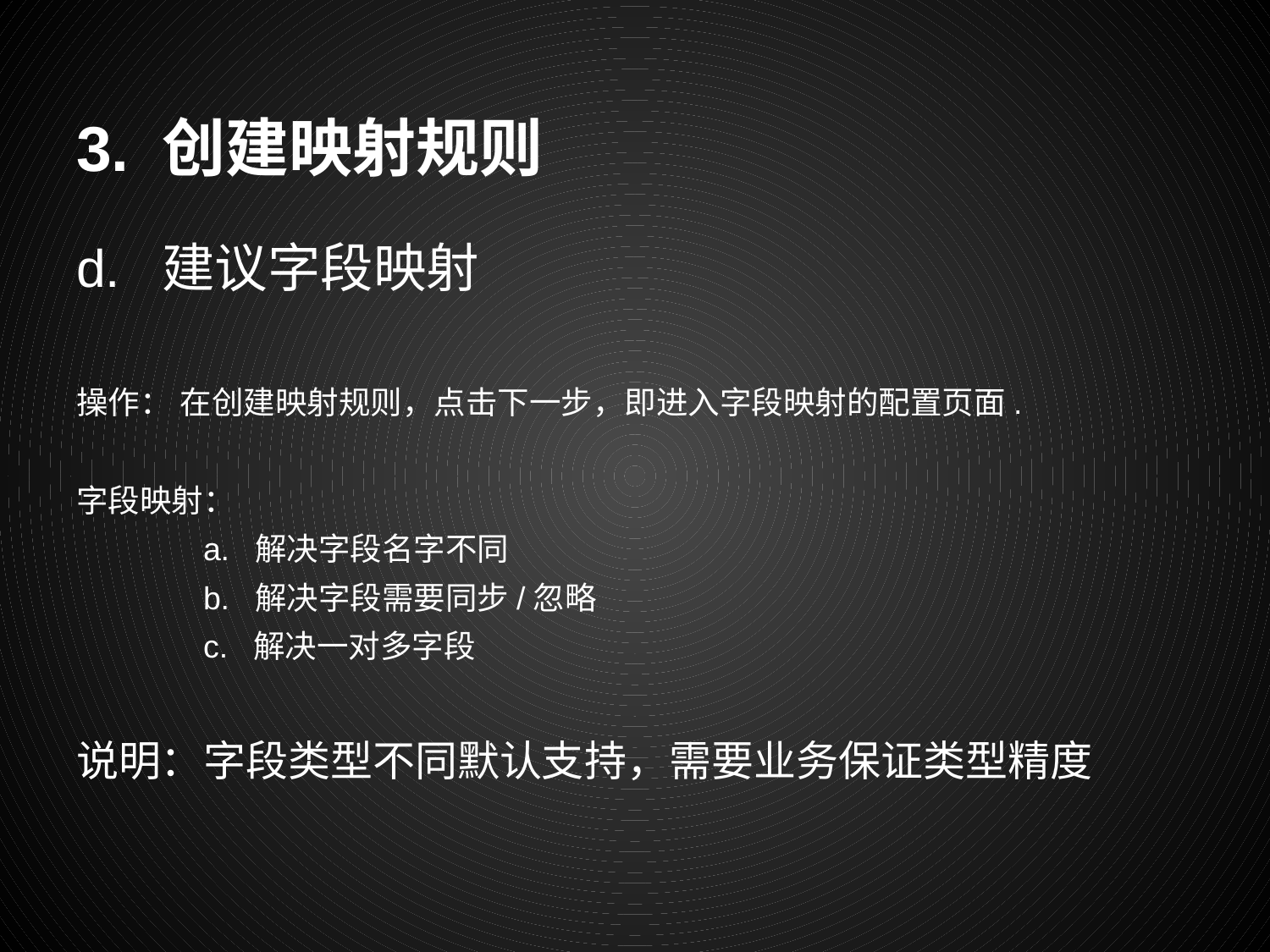

# 3. 创建映射规则
d.  建议字段映射

操作： 在创建映射规则，点击下一步，即进入字段映射的配置页面.

字段映射：
	a.  解决字段名字不同
	b.  解决字段需要同步/忽略
	c.  解决一对多字段

说明：字段类型不同默认支持，需要业务保证类型精度